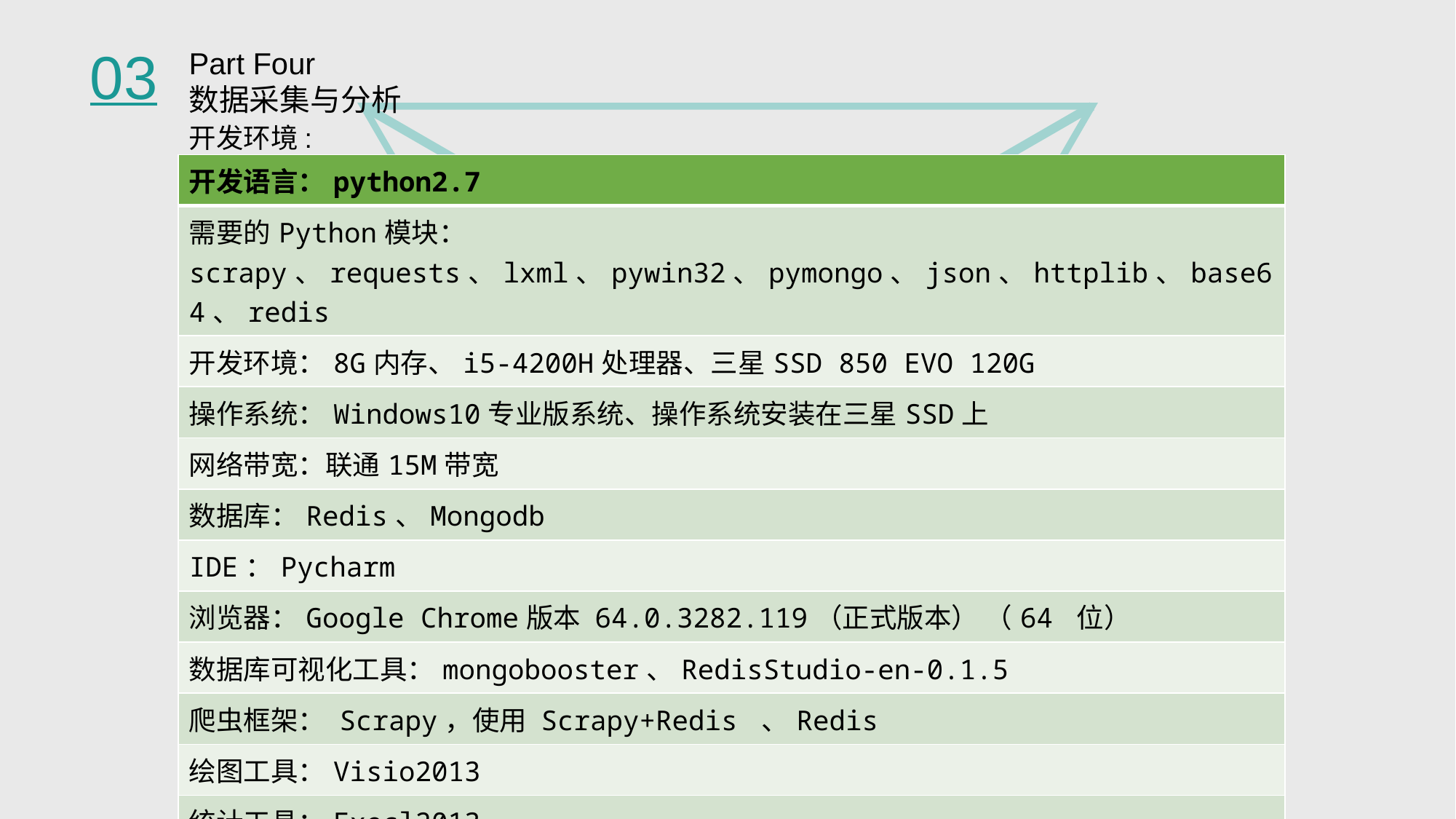

03
Part Four
数据采集与分析
开发环境:
| 开发语言：python2.7 |
| --- |
| 需要的Python模块：scrapy、requests、lxml、pywin32、pymongo、json、httplib、base64、redis |
| 开发环境：8G内存、i5-4200H处理器、三星SSD 850 EVO 120G |
| 操作系统：Windows10专业版系统、操作系统安装在三星SSD上 |
| 网络带宽：联通15M带宽 |
| 数据库：Redis、Mongodb |
| IDE：Pycharm |
| 浏览器：Google Chrome版本 64.0.3282.119（正式版本） （64 位） |
| 数据库可视化工具：mongobooster、RedisStudio-en-0.1.5 |
| 爬虫框架： Scrapy，使用 Scrapy+Redis 、Redis |
| 绘图工具：Visio2013 |
| 统计工具：Execl2013 |